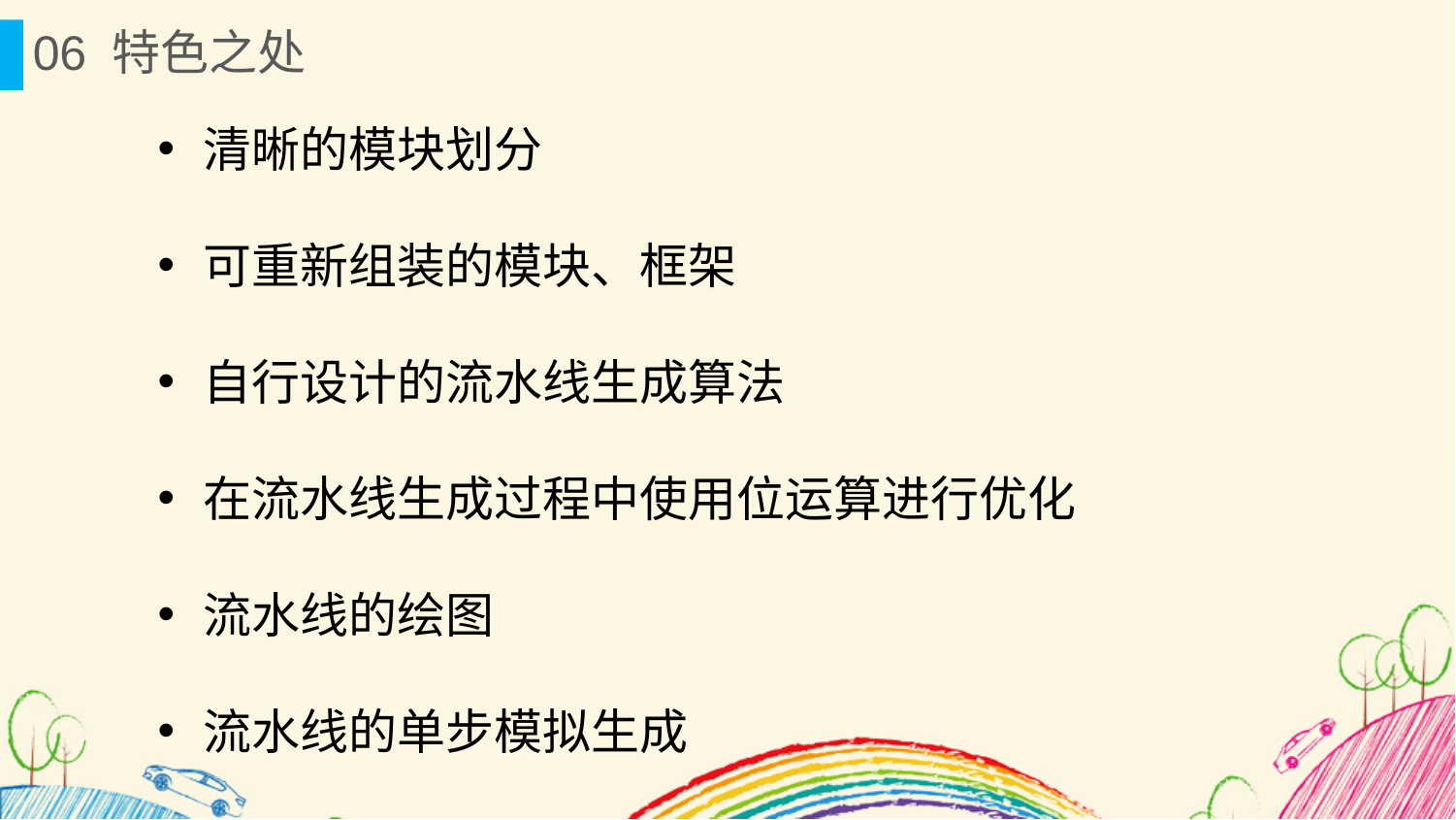

06 特色之处
清晰的模块划分

可重新组装的模块、框架

自行设计的流水线生成算法

在流水线生成过程中使用位运算进行优化

流水线的绘图

流水线的单步模拟生成